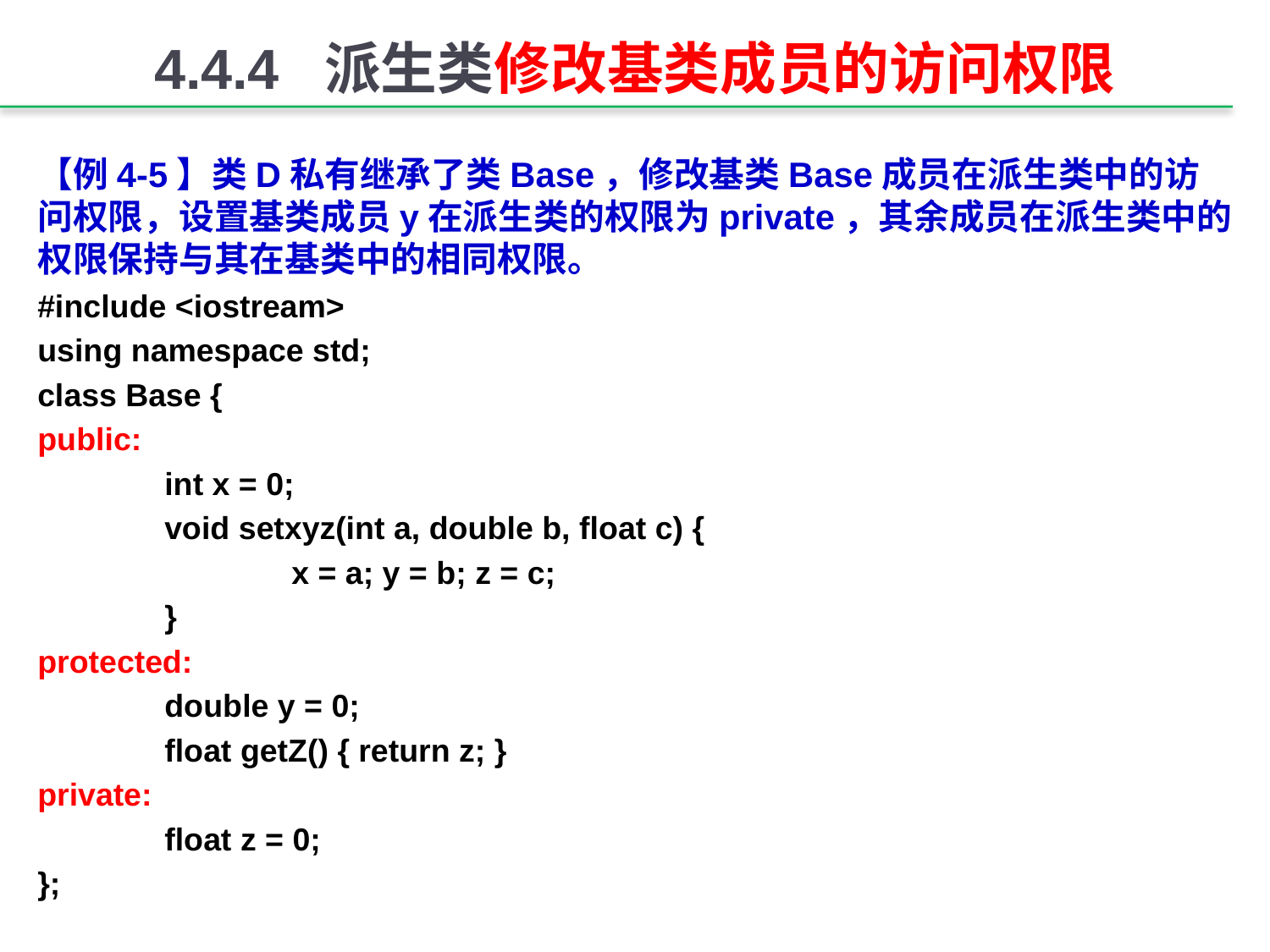

# 4.4.4  派生类修改基类成员的访问权限
【例4-5】类D私有继承了类Base，修改基类Base成员在派生类中的访问权限，设置基类成员y在派生类的权限为private，其余成员在派生类中的权限保持与其在基类中的相同权限。
#include <iostream>
using namespace std;
class Base {
public:
	int x = 0;
	void setxyz(int a, double b, float c) {
		x = a; y = b; z = c;
	}
protected:
	double y = 0;
	float getZ() { return z; }
private:
	float z = 0;
};